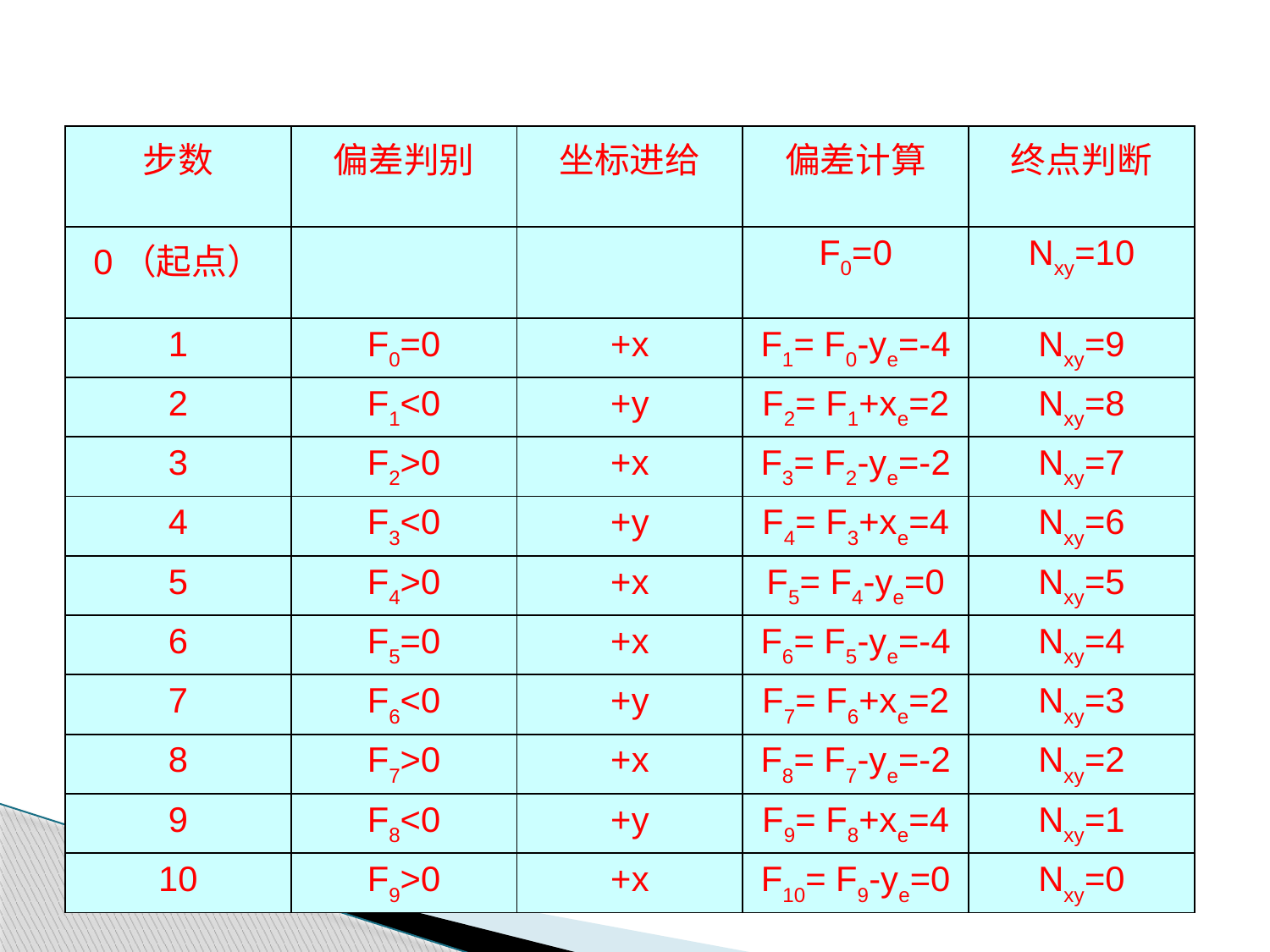

| 步数 | 偏差判别 | 坐标进给 | 偏差计算 | 终点判断 |
| --- | --- | --- | --- | --- |
| 0（起点） |  |  | F0=0 | Nxy=10 |
| 1 | F0=0 | +x | F1= F0-ye=-4 | Nxy=9 |
| 2 | F1<0 | +y | F2= F1+xe=2 | Nxy=8 |
| 3 | F2>0 | +x | F3= F2-ye=-2 | Nxy=7 |
| 4 | F3<0 | +y | F4= F3+xe=4 | Nxy=6 |
| 5 | F4>0 | +x | F5= F4-ye=0 | Nxy=5 |
| 6 | F5=0 | +x | F6= F5-ye=-4 | Nxy=4 |
| 7 | F6<0 | +y | F7= F6+xe=2 | Nxy=3 |
| 8 | F7>0 | +x | F8= F7-ye=-2 | Nxy=2 |
| 9 | F8<0 | +y | F9= F8+xe=4 | Nxy=1 |
| 10 | F9>0 | +x | F10= F9-ye=0 | Nxy=0 |